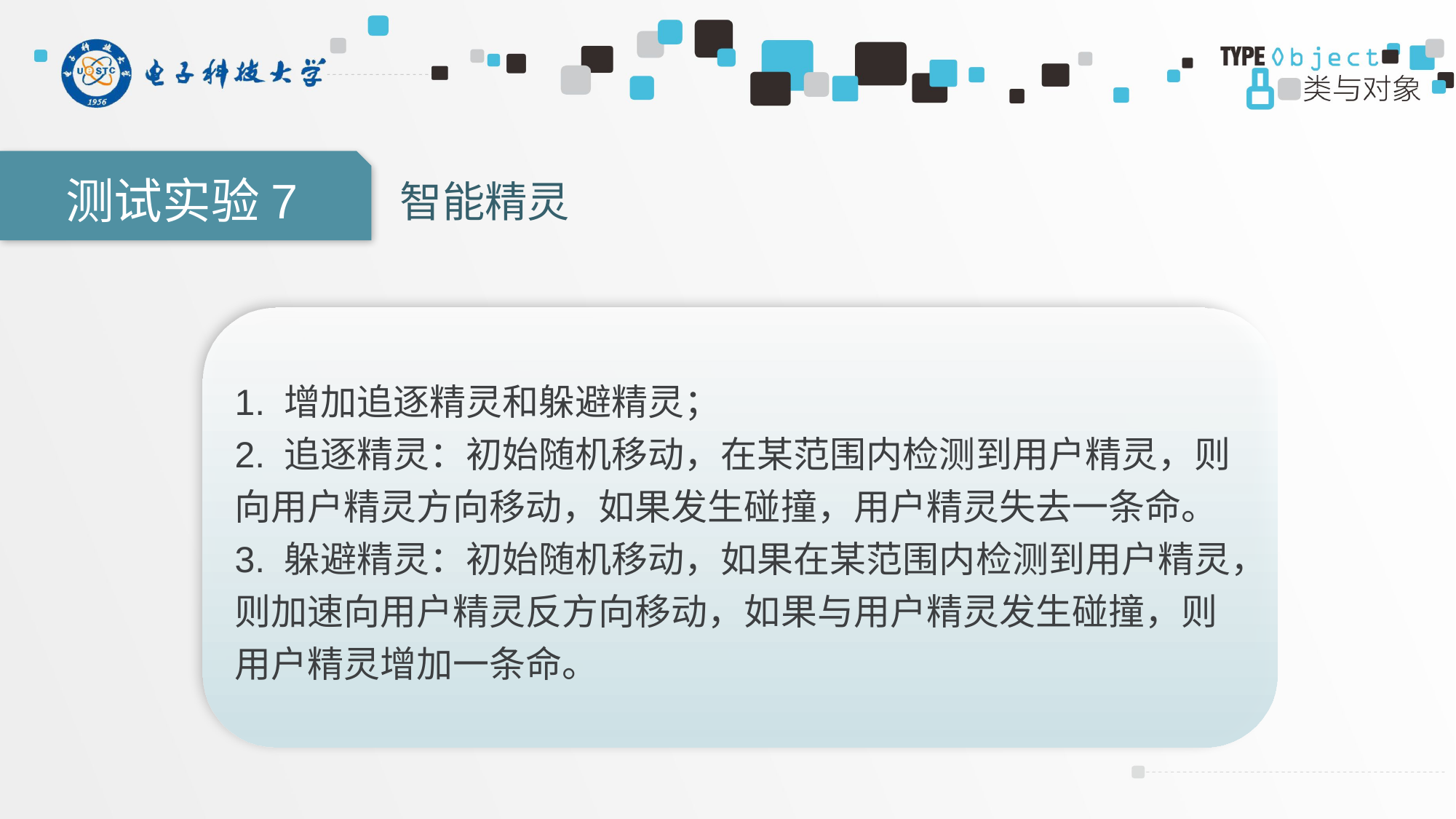

测试实验7
智能精灵
1. 增加追逐精灵和躲避精灵；
2. 追逐精灵：初始随机移动，在某范围内检测到用户精灵，则向用户精灵方向移动，如果发生碰撞，用户精灵失去一条命。
3. 躲避精灵：初始随机移动，如果在某范围内检测到用户精灵，则加速向用户精灵反方向移动，如果与用户精灵发生碰撞，则用户精灵增加一条命。